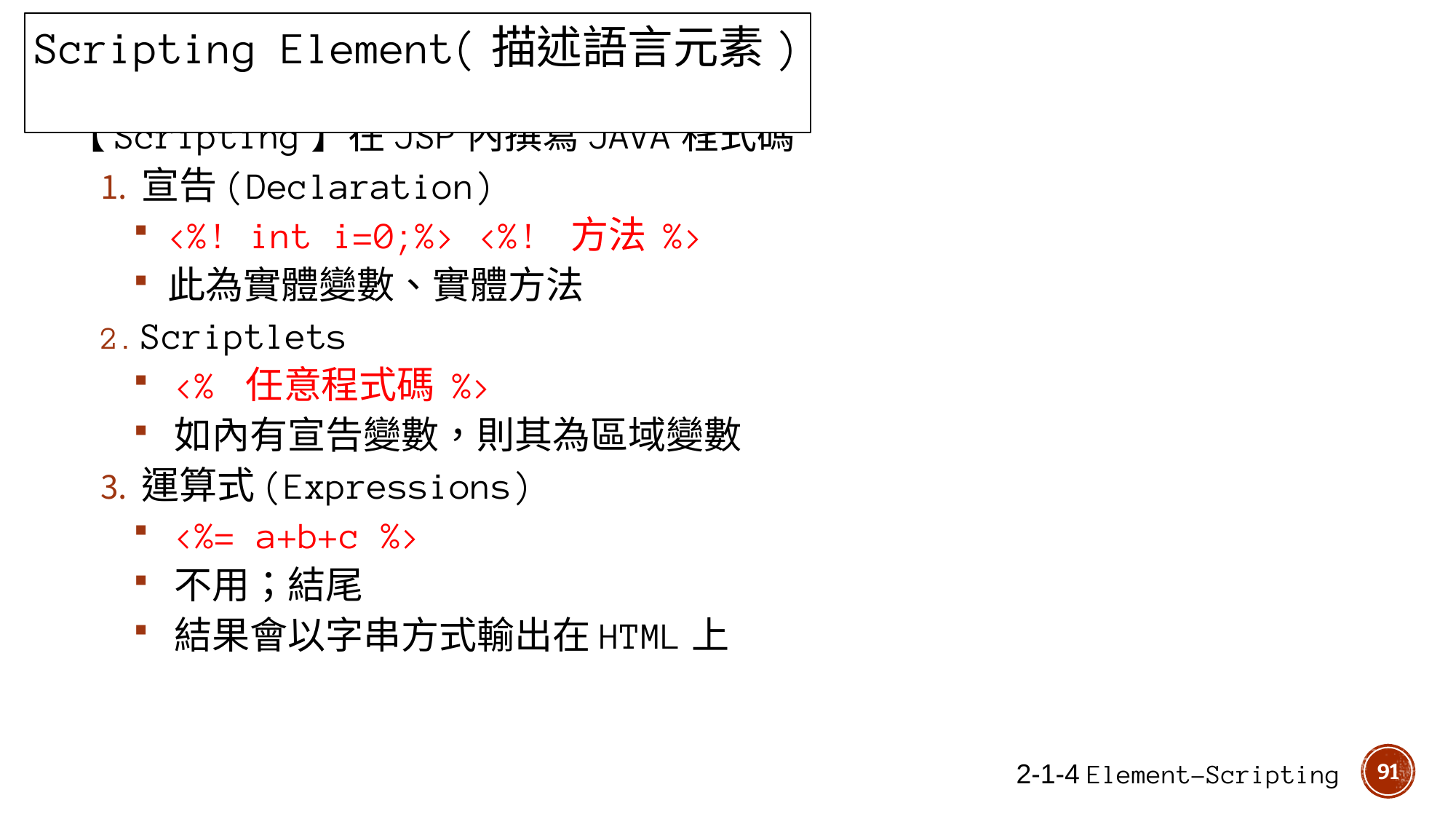

Scripting Element(描述語言元素)
【Scripting】在JSP內撰寫JAVA程式碼
宣告(Declaration)
<%! int i=0;%> <%! 方法 %>
此為實體變數、實體方法
Scriptlets
<% 任意程式碼 %>
如內有宣告變數，則其為區域變數
運算式(Expressions)
<%= a+b+c %>
不用；結尾
結果會以字串方式輸出在HTML上

91
2-1-4 Element-Scripting